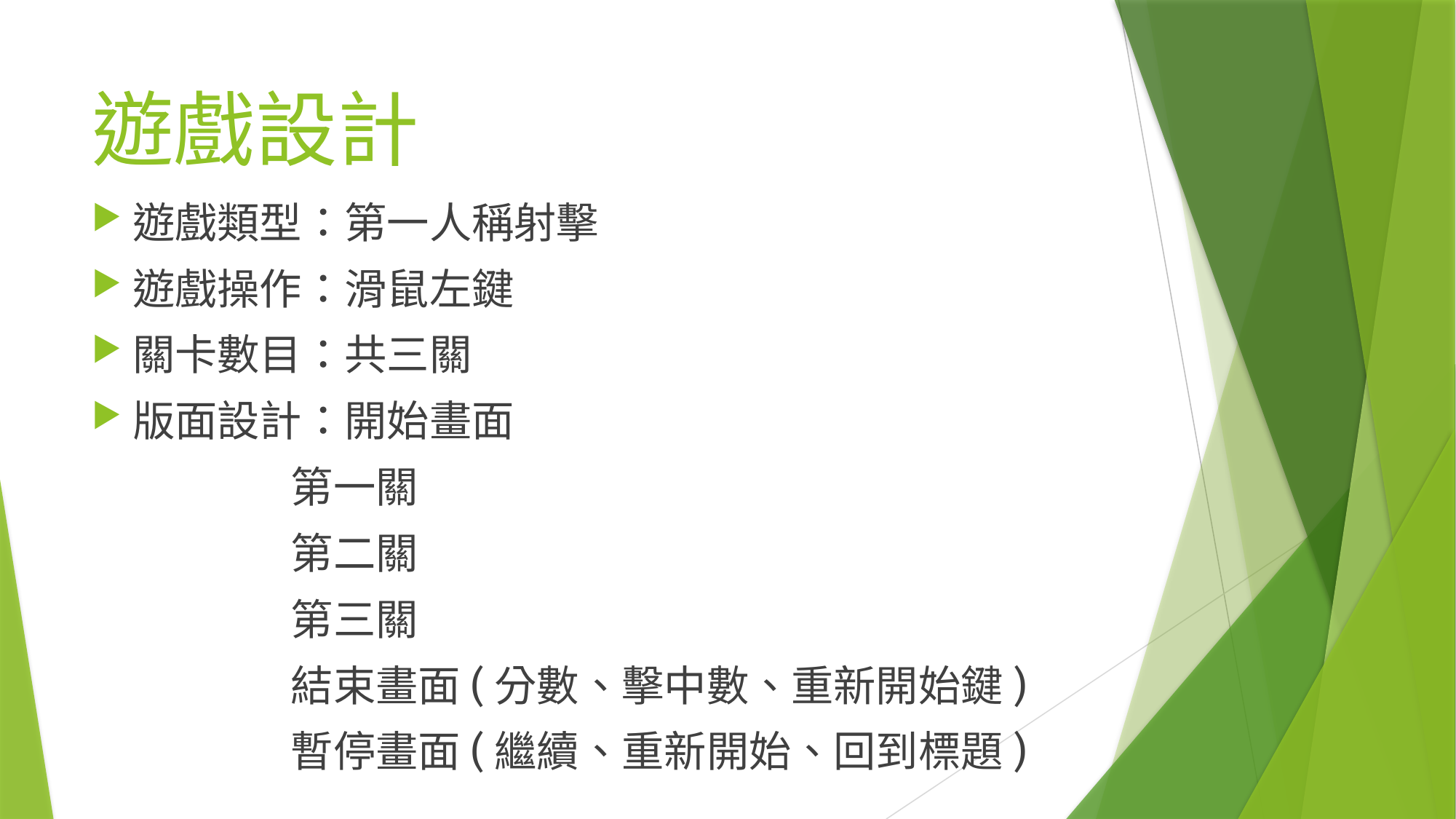

# 遊戲設計
遊戲類型：第一人稱射擊
遊戲操作：滑鼠左鍵
關卡數目：共三關
版面設計：開始畫面
                    第一關
                    第二關
                    第三關
                    結束畫面(分數、擊中數、重新開始鍵)
                    暫停畫面(繼續、重新開始、回到標題)